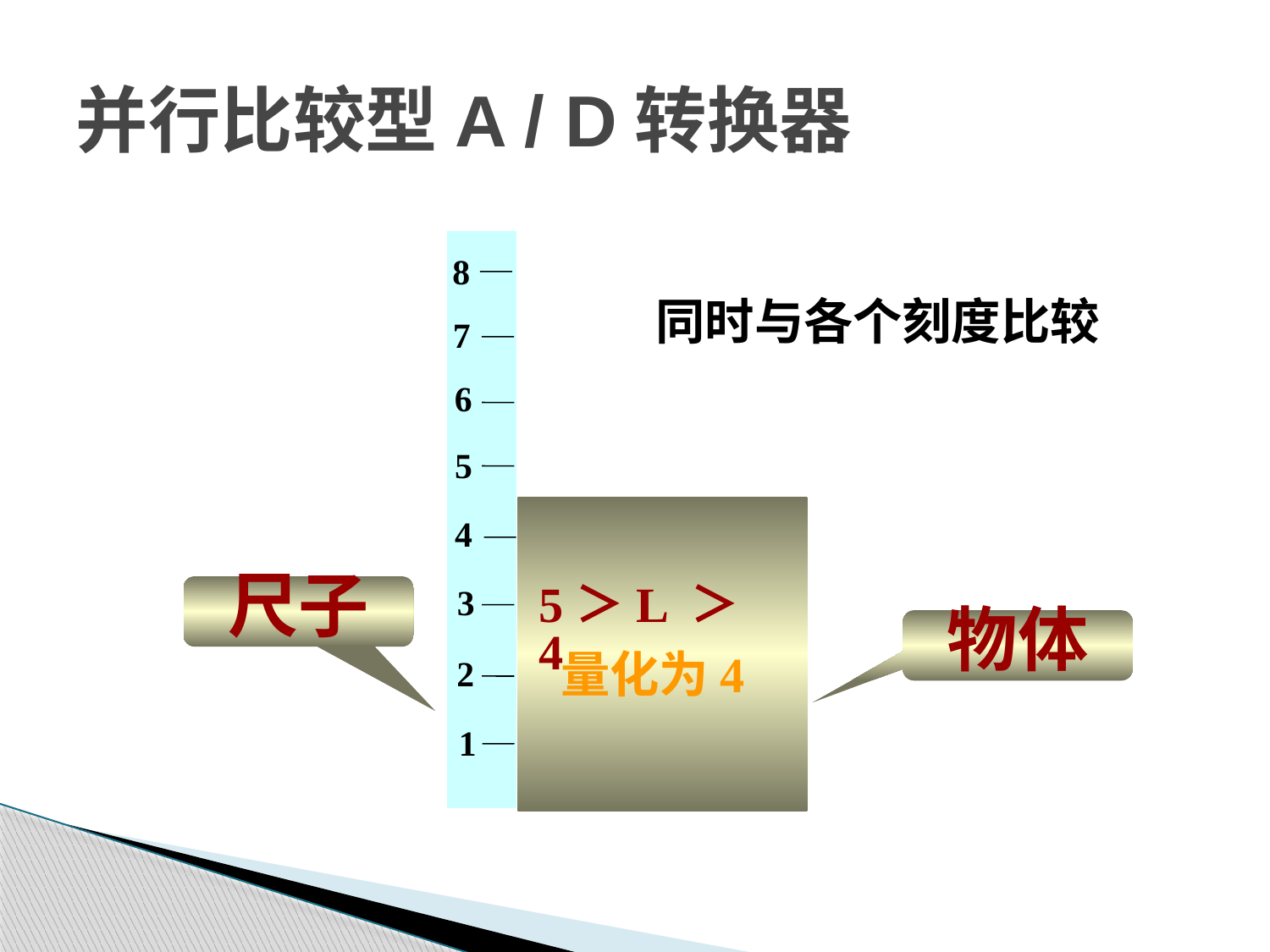

# 并行比较型A / D转换器

8

7

6

5

4

3

2

1

同时与各个刻度比较
尺子
5＞L ＞ 4
物体
量化为4